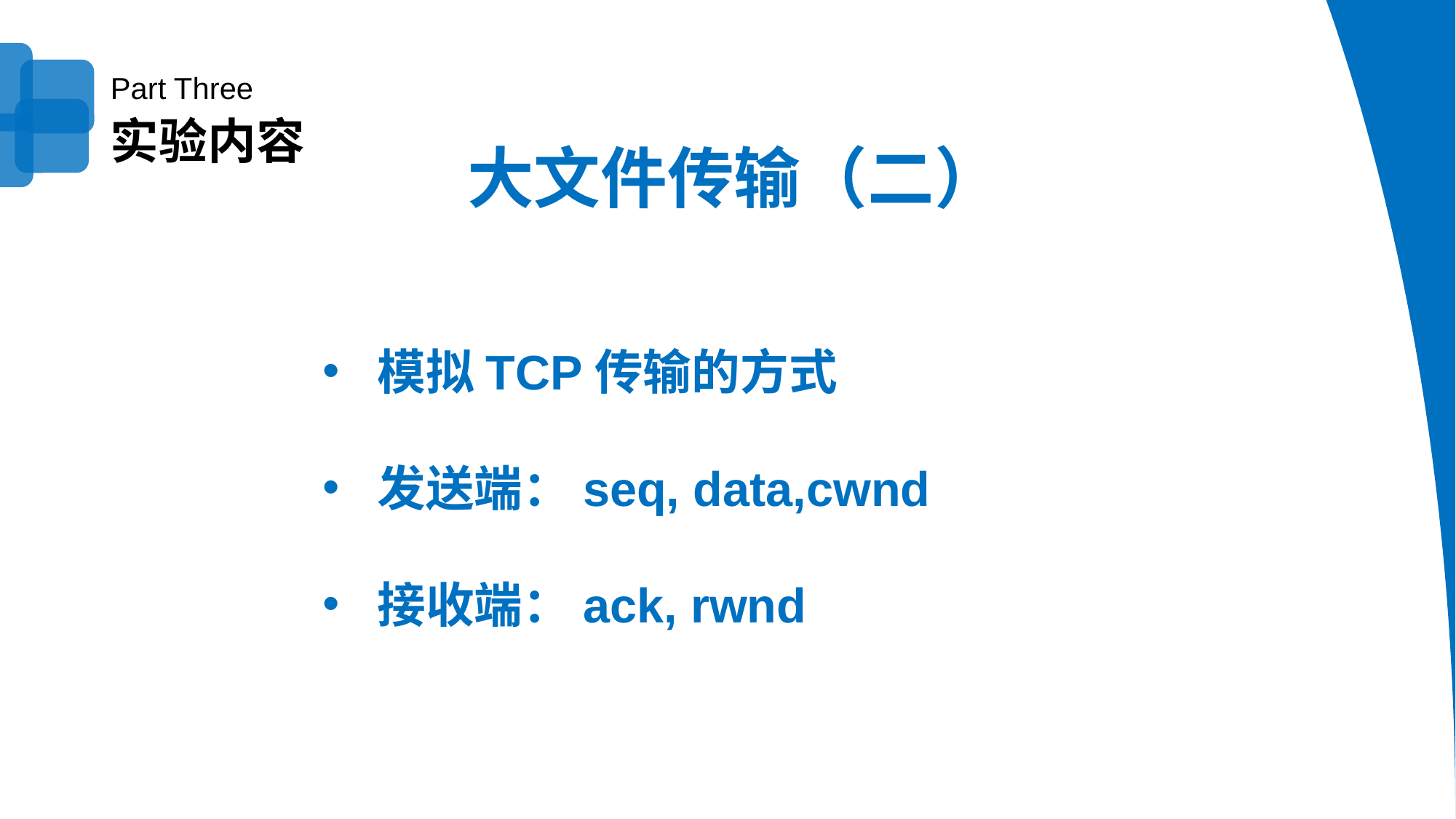

Part Three
实验内容
大文件传输（二）
模拟TCP传输的方式

发送端：seq, data,cwnd

接收端：ack, rwnd